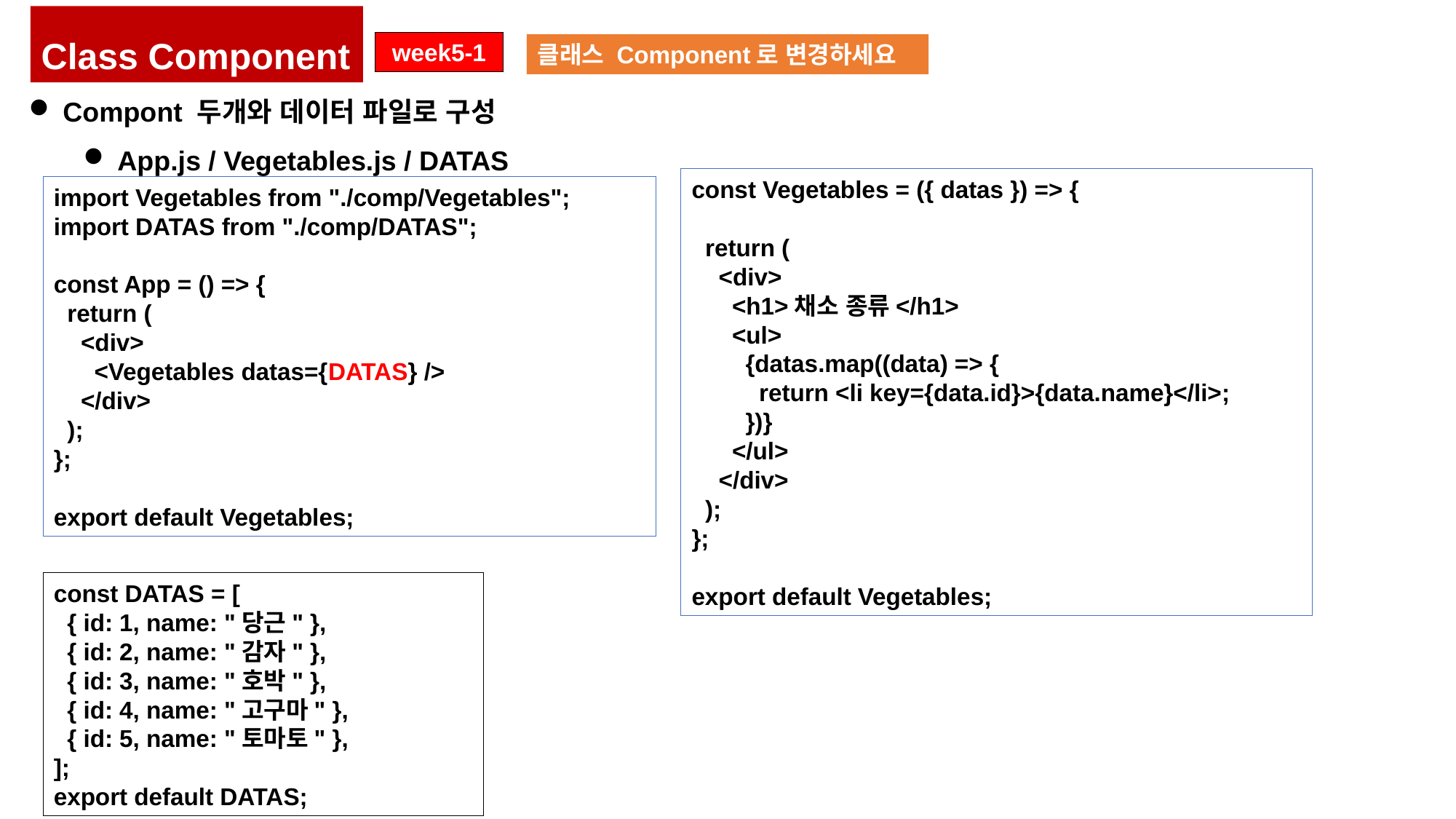

Class Component
week5-1
클래스 Component로 변경하세요
Compont 두개와 데이터 파일로 구성
App.js / Vegetables.js / DATAS
const Vegetables = ({ datas }) => {
  return (
    <div>
      <h1>채소 종류</h1>
      <ul>
        {datas.map((data) => {
          return <li key={data.id}>{data.name}</li>;
        })}
      </ul>
    </div>
  );
};
export default Vegetables;
import Vegetables from "./comp/Vegetables";
import DATAS from "./comp/DATAS";
const App = () => {
  return (
    <div>
      <Vegetables datas={DATAS} />
    </div>
  );
};
export default Vegetables;
const DATAS = [
  { id: 1, name: "당근" },
  { id: 2, name: "감자" },
  { id: 3, name: "호박" },
  { id: 4, name: "고구마" },
  { id: 5, name: "토마토" },
];
export default DATAS;